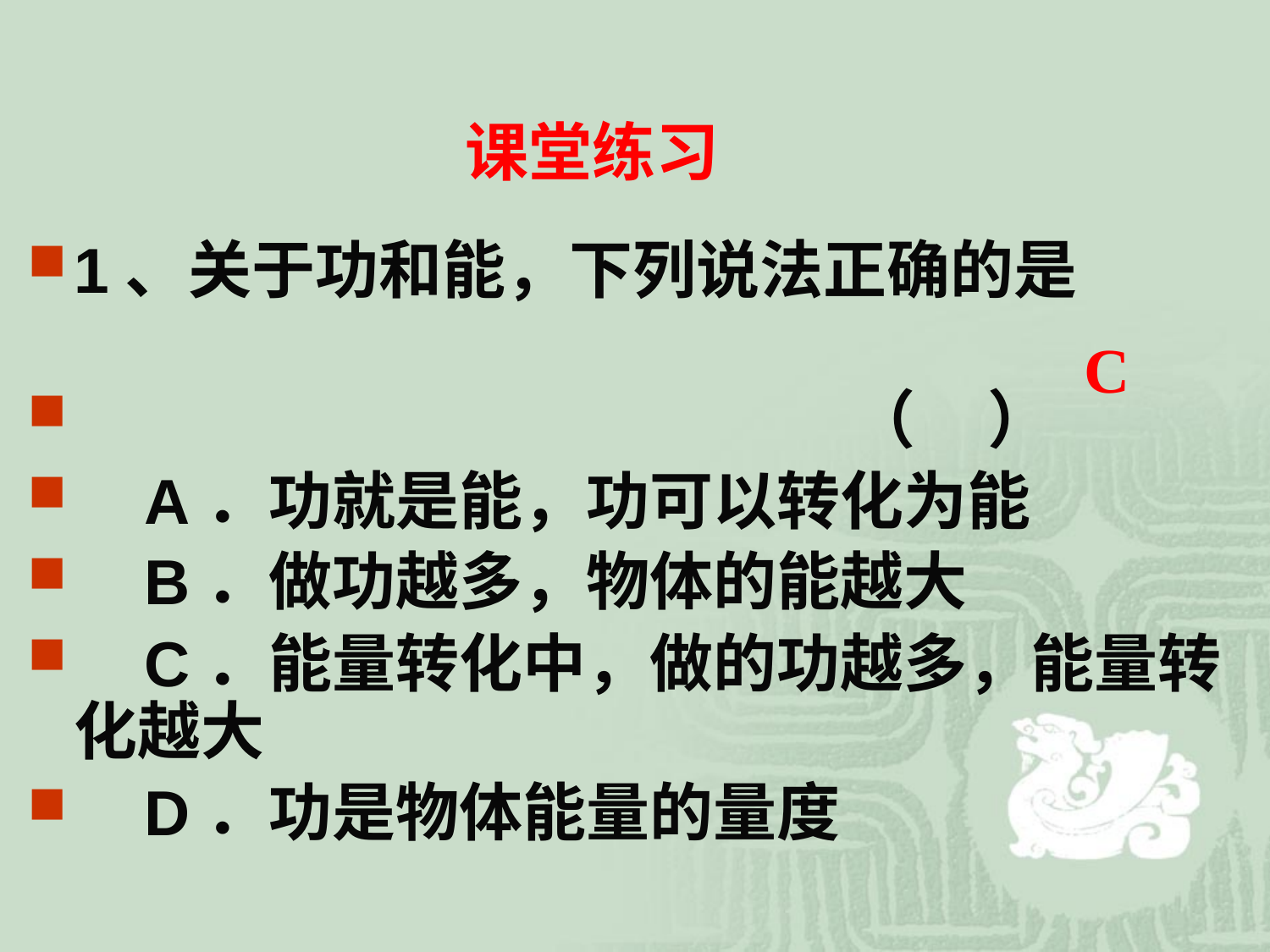

课堂练习
1、关于功和能，下列说法正确的是
                                                     （     ）
    A．功就是能，功可以转化为能
    B．做功越多，物体的能越大
    C．能量转化中，做的功越多，能量转化越大
    D．功是物体能量的量度
C